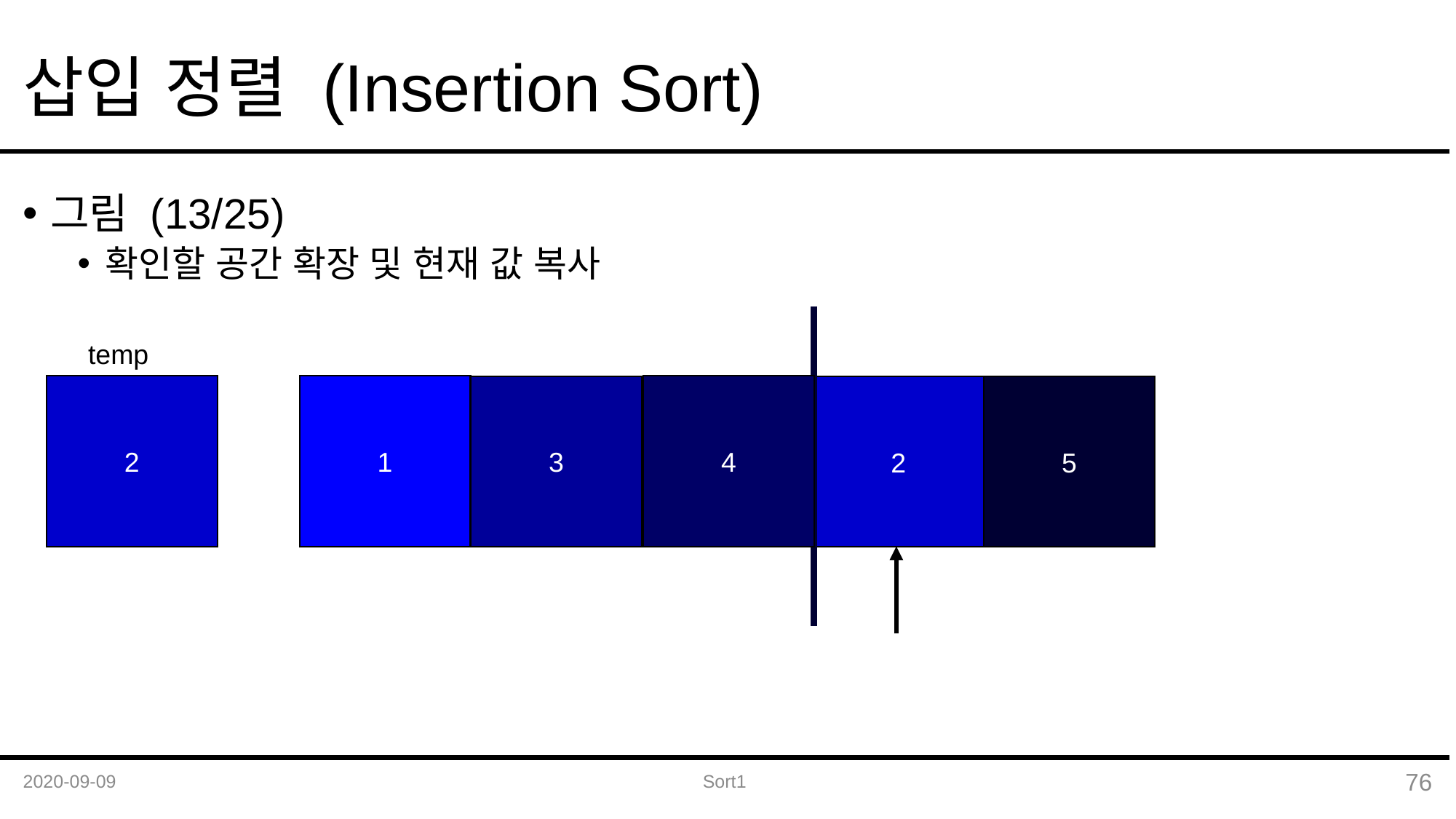

# 삽입 정렬 (Insertion Sort)
그림 (13/25)
확인할 공간 확장 및 현재 값 복사
temp
2
1
4
3

5
2
2020-09-09
Sort1
76